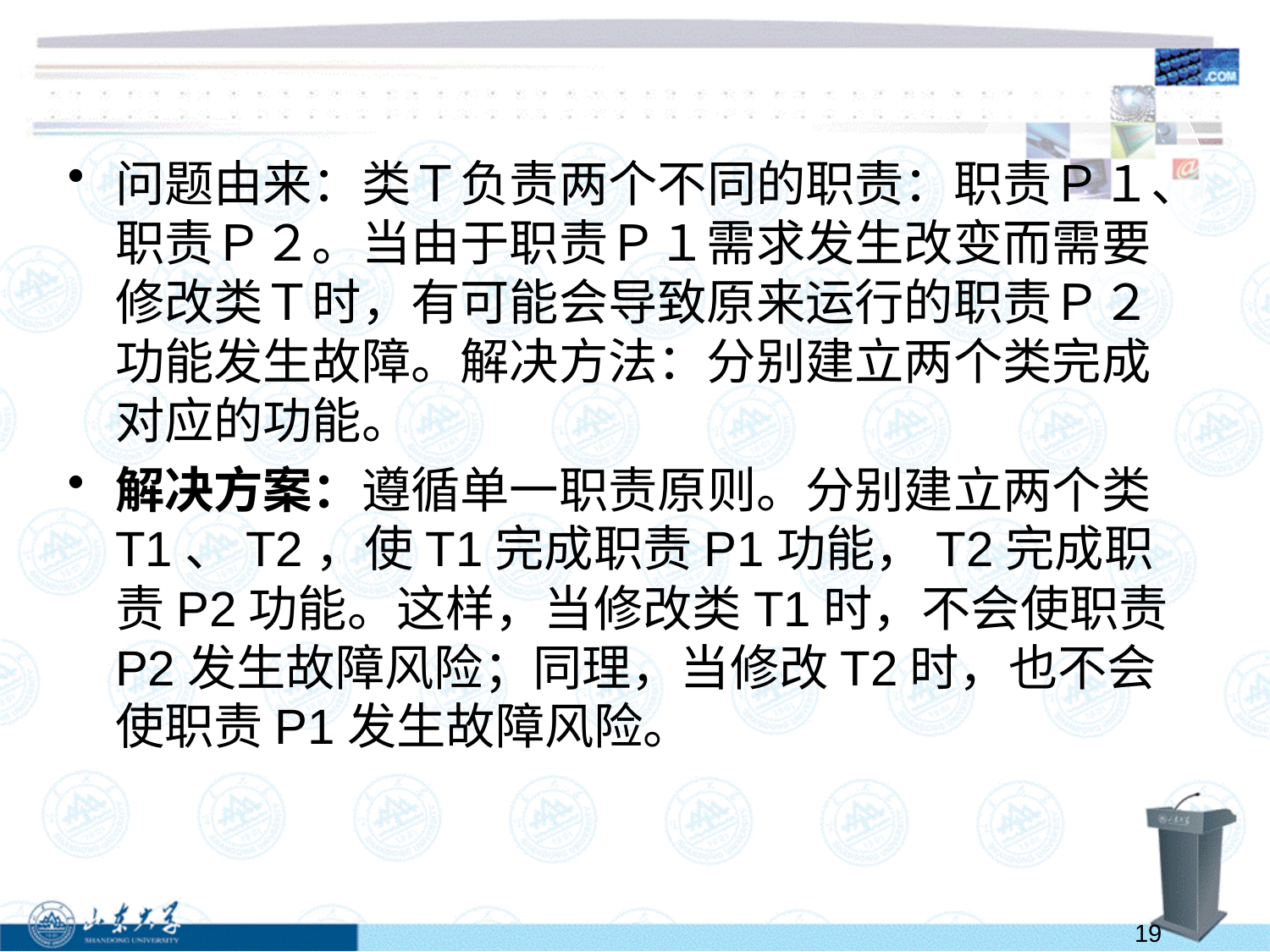

#
问题由来：类Ｔ负责两个不同的职责：职责Ｐ１、职责Ｐ２。当由于职责Ｐ１需求发生改变而需要修改类Ｔ时，有可能会导致原来运行的职责Ｐ２功能发生故障。解决方法：分别建立两个类完成对应的功能。
解决方案：遵循单一职责原则。分别建立两个类T1、T2，使T1完成职责P1功能，T2完成职责P2功能。这样，当修改类T1时，不会使职责P2发生故障风险；同理，当修改T2时，也不会使职责P1发生故障风险。

19